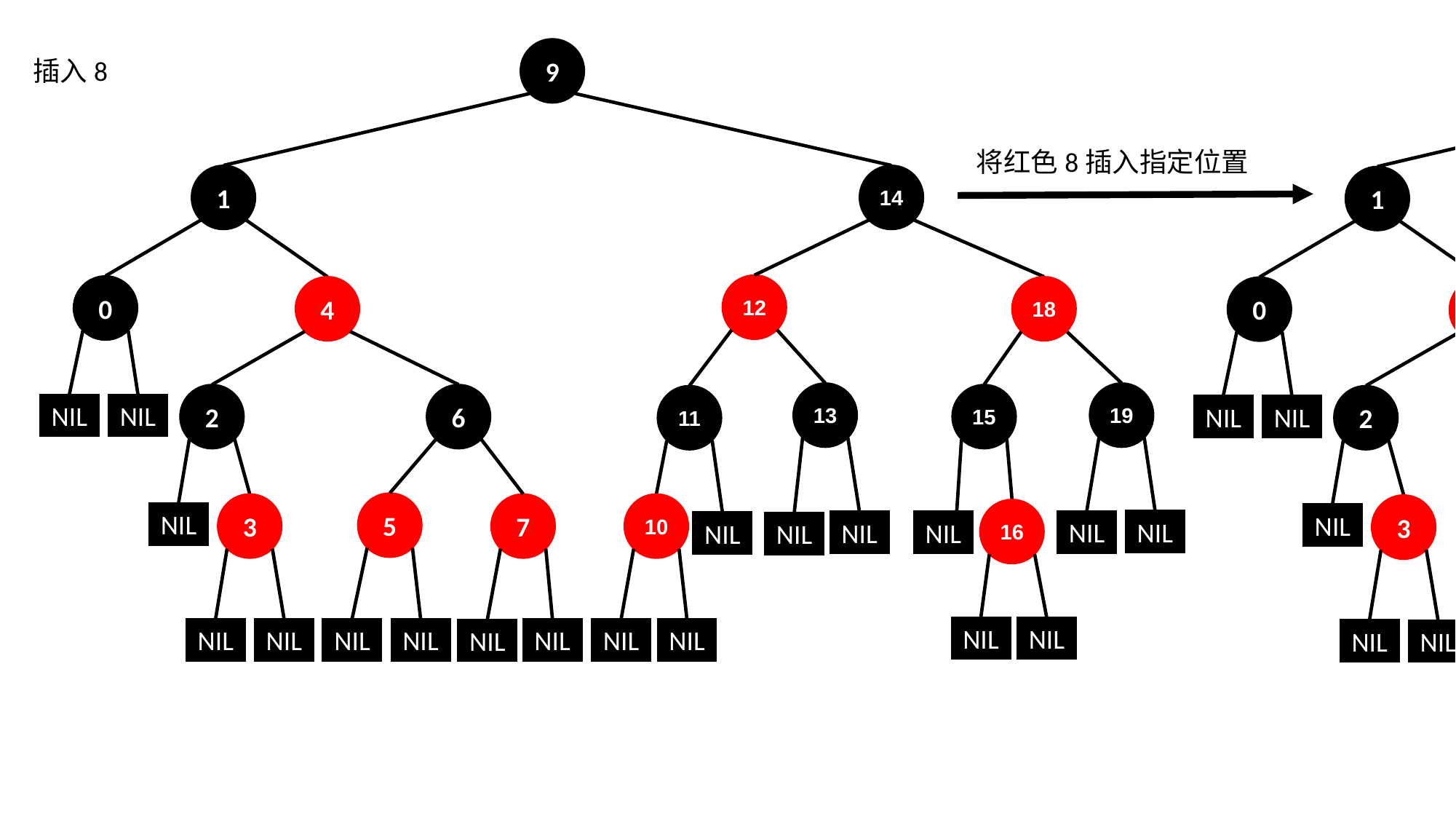

根据插入情形3：
当前节点8的父节点7和叔节点5都是红色，因此将7
和5都设为黑色，将8的祖父节点6设为红色，
并将6作为当前节点
根据插入情形4的Right-Right规则：
当前节点6的父节点4是红色，叔节点0是黑色，
并且6是4的右孩子，4是1的右孩子。
因此需要将6的祖父节点1左旋，
然后交换4和1的颜色
9
9
9
插入8
9
将红色8插入指定位置
1
14
1
14
1
14
14
4
12
0
12
12
4
18
0
0
4
18
4
18
1
6
12
18
13
19
13
19
13
19
2
6
15
11
2
6
15
2
6
15
11
11
5
7
13
19
NIL
NIL
2
15
NIL
NIL
NIL
NIL
0
11
5
3
7
10
5
5
3
7
3
7
10
10
16
16
16
8
NIL
NIL
NIL
3
10
16
NIL
NIL
NIL
NIL
NIL
NIL
NIL
NIL
NIL
NIL
NIL
NIL
NIL
NIL
NIL
NIL
NIL
NIL
NIL
NIL
NIL
NIL
NIL
NIL
NIL
NIL
NIL
NIL
NIL
NIL
8
8
NIL
NIL
NIL
NIL
NIL
NIL
NIL
NIL
NIL
NIL
NIL
NIL
NIL
NIL
NIL
NIL
NIL
NIL
NIL
NIL
NIL
NIL
NIL
NIL
NIL
NIL
NIL
NIL
NIL
NIL
NIL
NIL
NIL
NIL
NIL
NIL
NIL
NIL
NIL
NIL